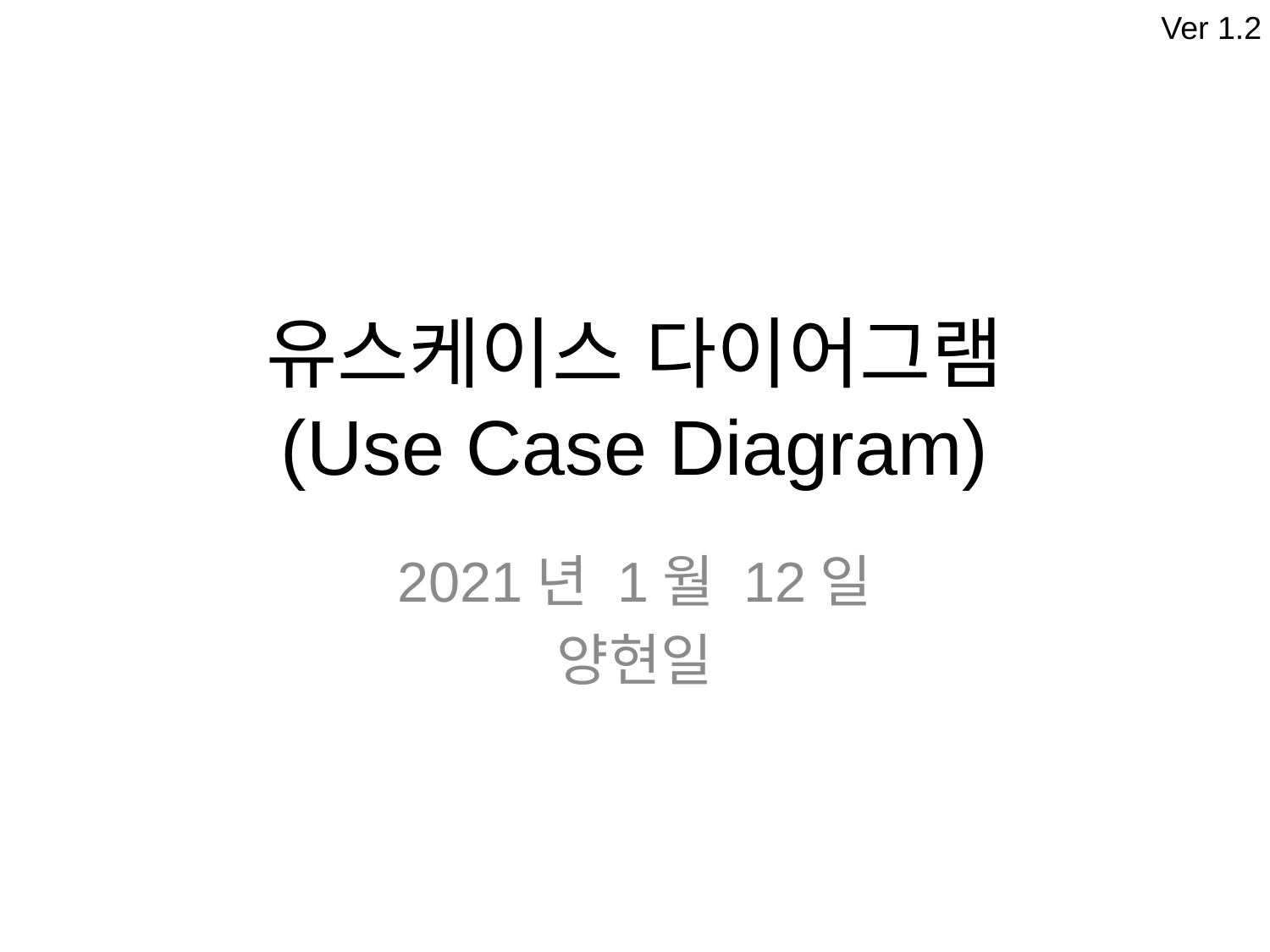

Ver 1.2
# 유스케이스 다이어그램 (Use Case Diagram)
2021년 1월 12일
양현일